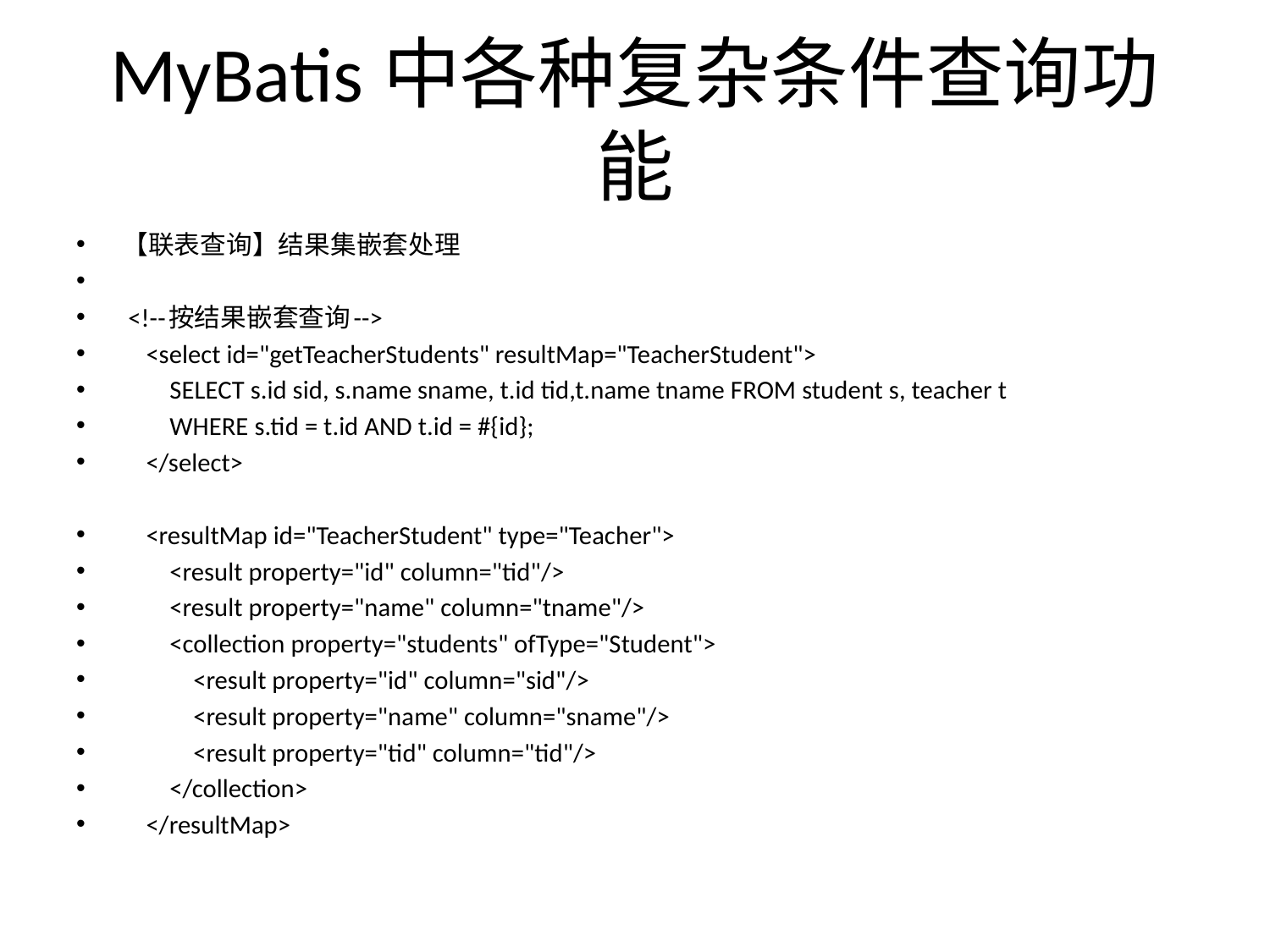

# MyBatis中各种复杂条件查询功能
【联表查询】结果集嵌套处理

 <!--按结果嵌套查询-->
    <select id="getTeacherStudents" resultMap="TeacherStudent">
        SELECT s.id sid, s.name sname, t.id tid,t.name tname FROM student s, teacher t
        WHERE s.tid = t.id AND t.id = #{id};
    </select>

    <resultMap id="TeacherStudent" type="Teacher">
        <result property="id" column="tid"/>
        <result property="name" column="tname"/>
        <collection property="students" ofType="Student">
            <result property="id" column="sid"/>
            <result property="name" column="sname"/>
            <result property="tid" column="tid"/>
        </collection>
    </resultMap>